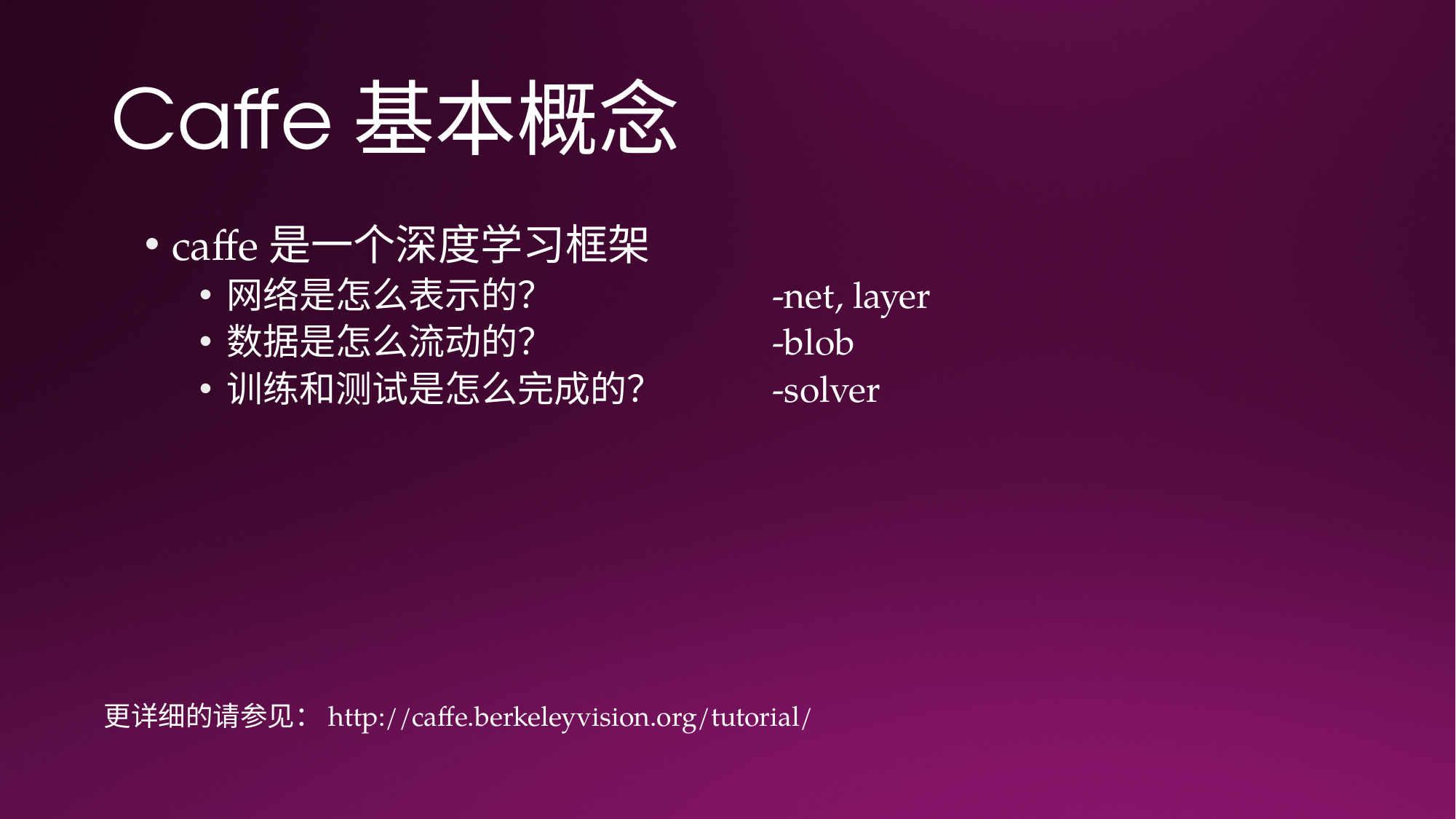

# Caffe基本概念
caffe是一个深度学习框架
网络是怎么表示的？		-net, layer
数据是怎么流动的？		-blob
训练和测试是怎么完成的？	-solver
更详细的请参见：http://caffe.berkeleyvision.org/tutorial/